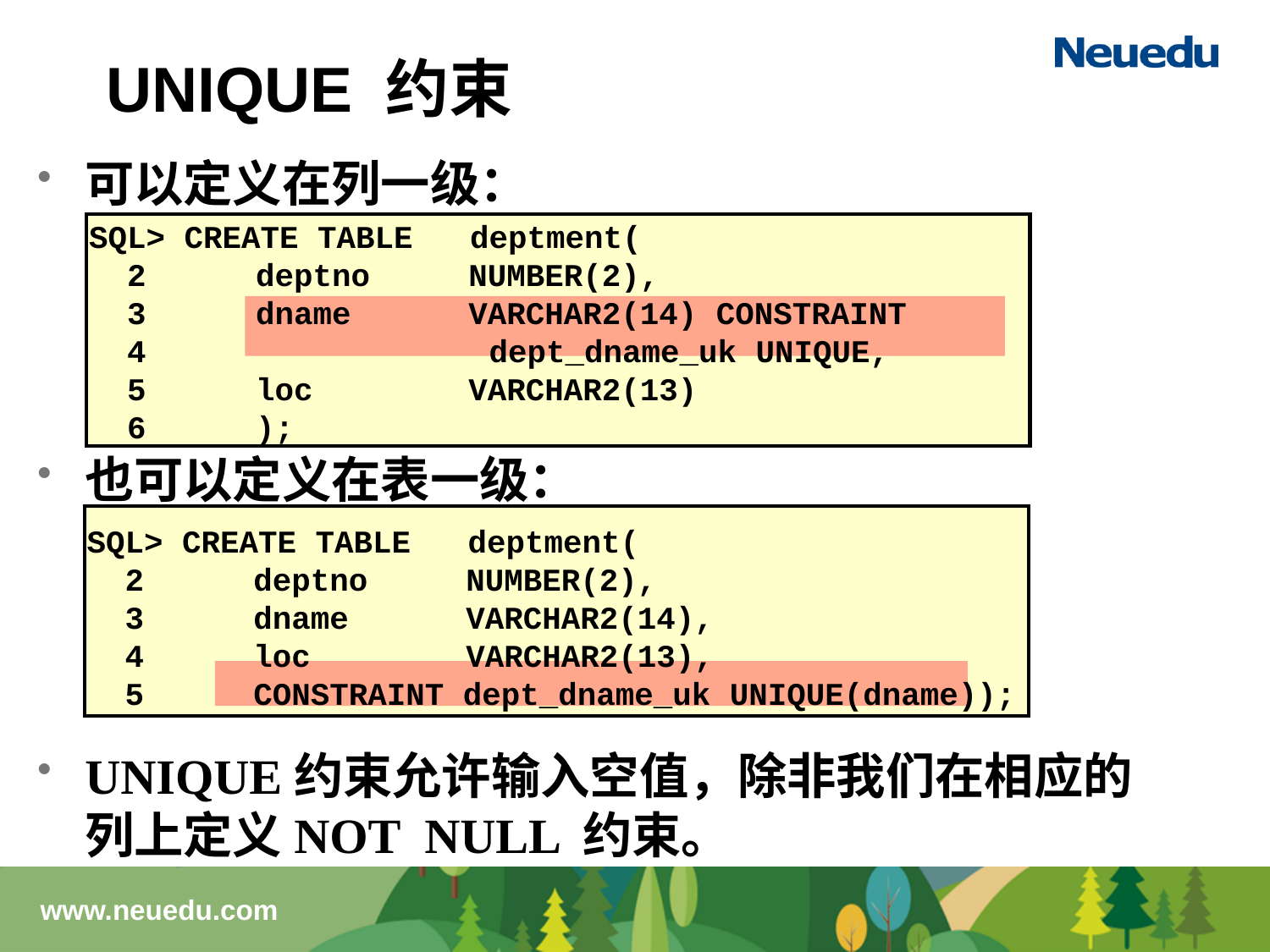

# UNIQUE 约束
可以定义在列一级：

也可以定义在表一级：

UNIQUE约束允许输入空值，除非我们在相应的列上定义NOT  NULL 约束。

SQL> CREATE TABLE   deptment(
  2  	deptno 	  NUMBER(2),
  3	dname	  VARCHAR2(14) CONSTRAINT
  4                  dept_dname_uk UNIQUE,
  5	loc	  VARCHAR2(13)
  6	);

SQL> CREATE TABLE   deptment(
  2  	deptno 	  NUMBER(2),
  3	dname	  VARCHAR2(14),
  4	loc	  VARCHAR2(13),
  5	CONSTRAINT dept_dname_uk UNIQUE(dname));